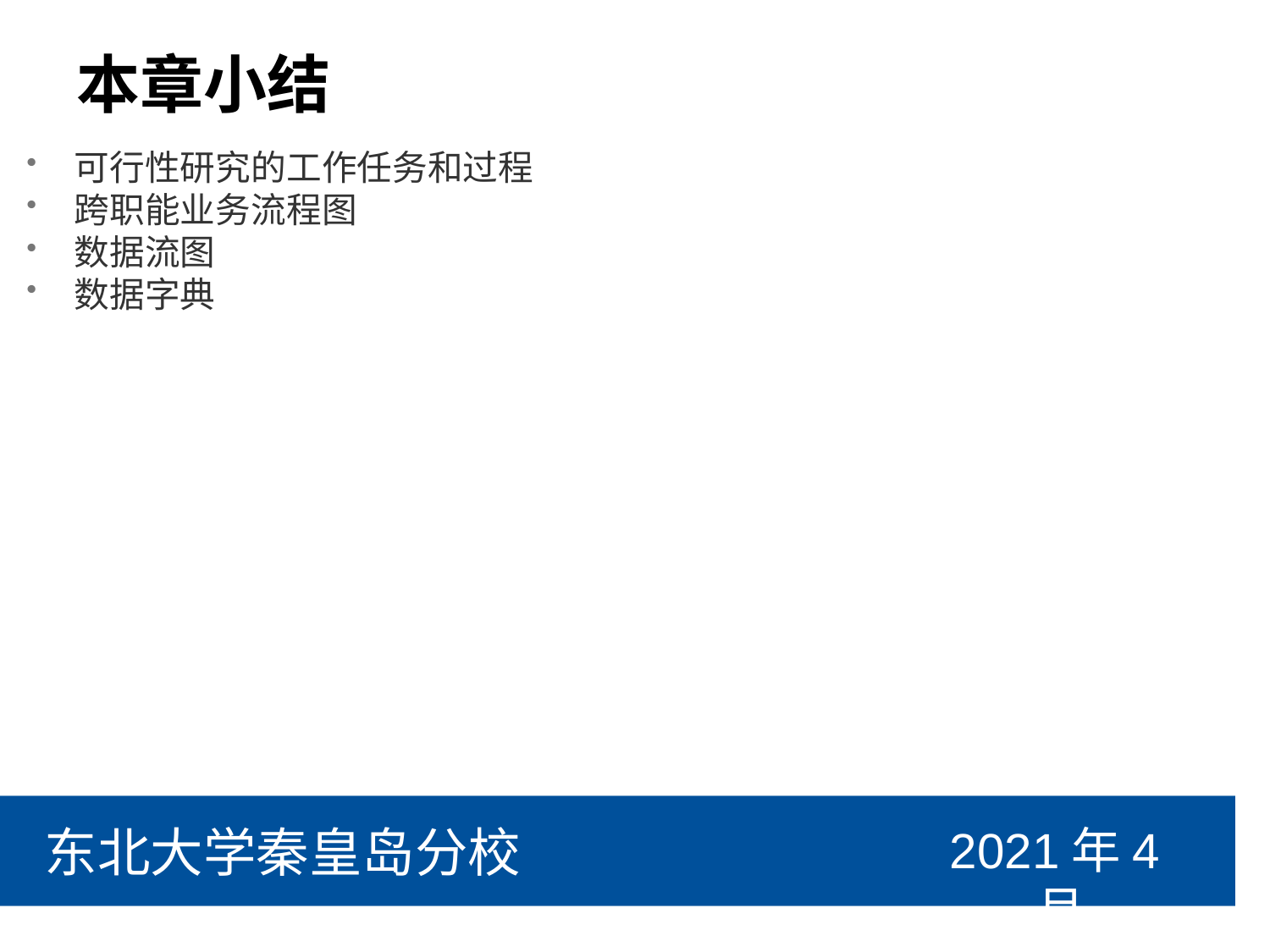

# 本章小结
可行性研究的工作任务和过程
跨职能业务流程图
数据流图
数据字典